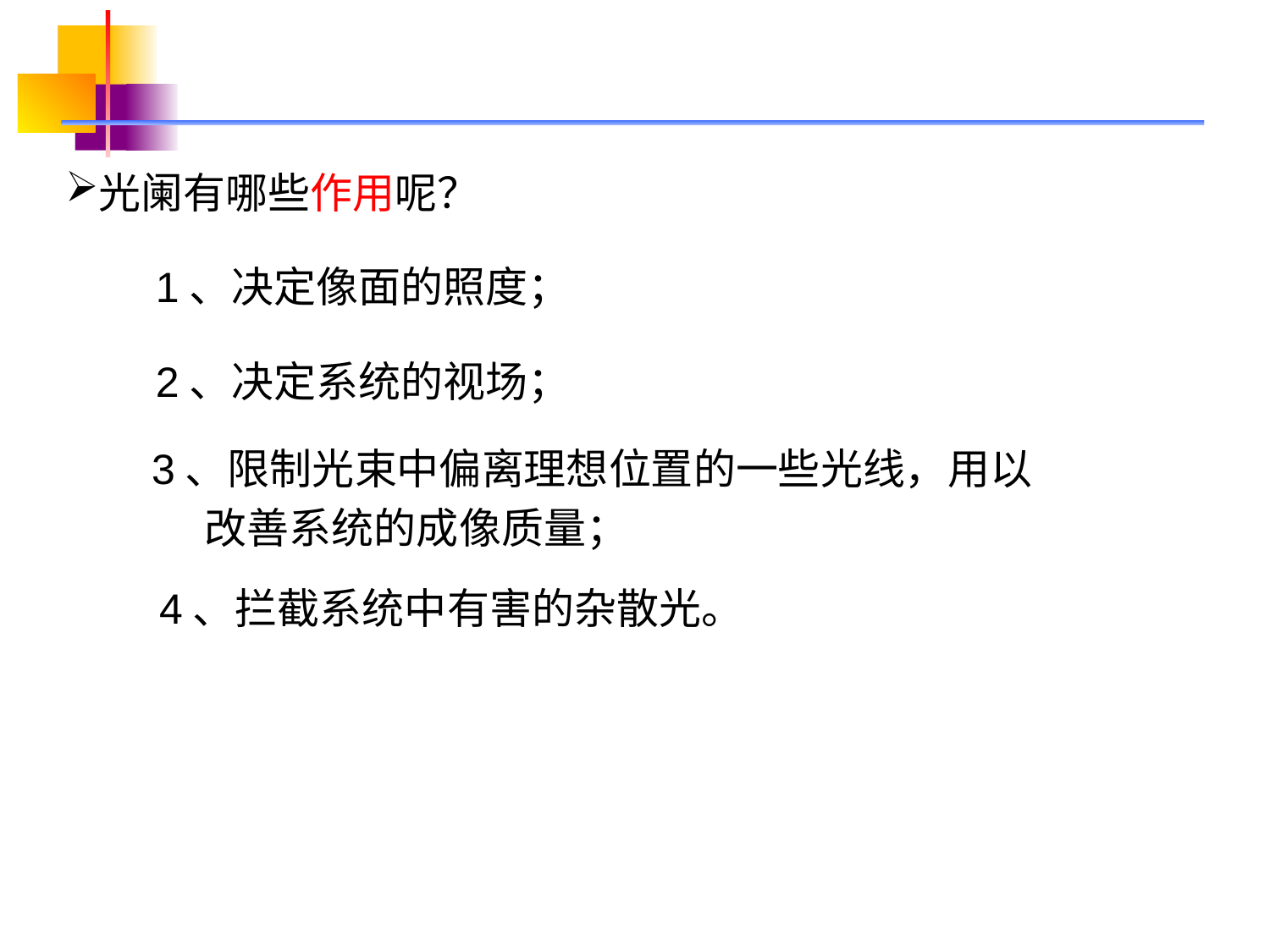

光阑有哪些作用呢？
1、决定像面的照度；
2、决定系统的视场；
  3、限制光束中偏离理想位置的一些光线，用以
       改善系统的成像质量；
4、拦截系统中有害的杂散光。